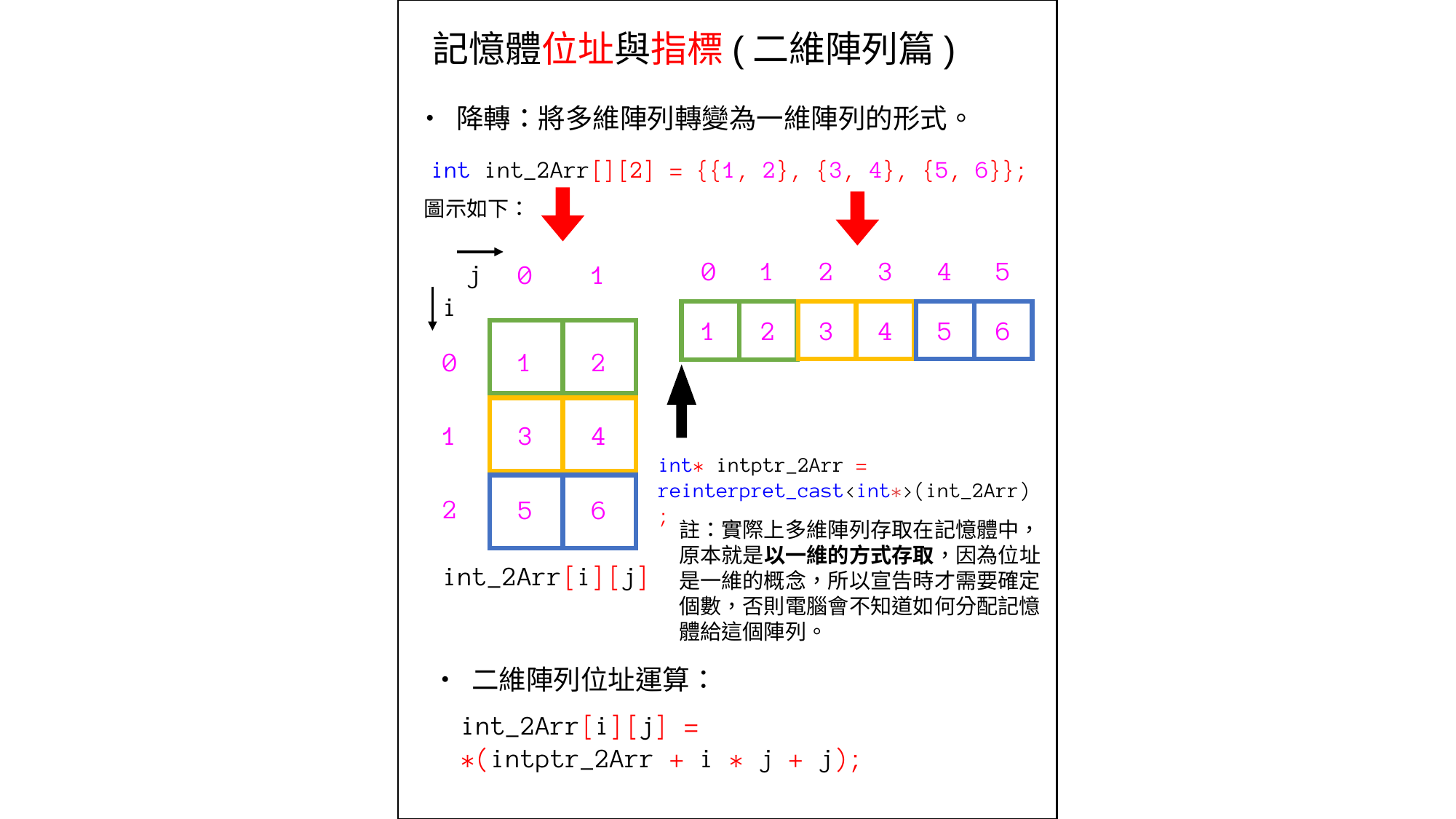

記憶體位址與指標(二維陣列篇)
• 降轉：將多維陣列轉變為一維陣列的形式。
int int_2Arr[][2] = {{1, 2}, {3, 4}, {5, 6}};

圖示如下：

0
1
2
3
4
5
j
0
1
i

1
2
3
4
5
6

0
1
2

3
4
1
int* intptr_2Arr =
reinterpret_cast<int*>(int_2Arr);

2
5
6
註：實際上多維陣列存取在記憶體中，
原本就是以一維的方式存取，因為位址
是一維的概念，所以宣告時才需要確定
個數，否則電腦會不知道如何分配記憶
體給這個陣列。
int_2Arr[i][j]
• 二維陣列位址運算：

int_2Arr[i][j] =
*(intptr_2Arr + i * j + j);